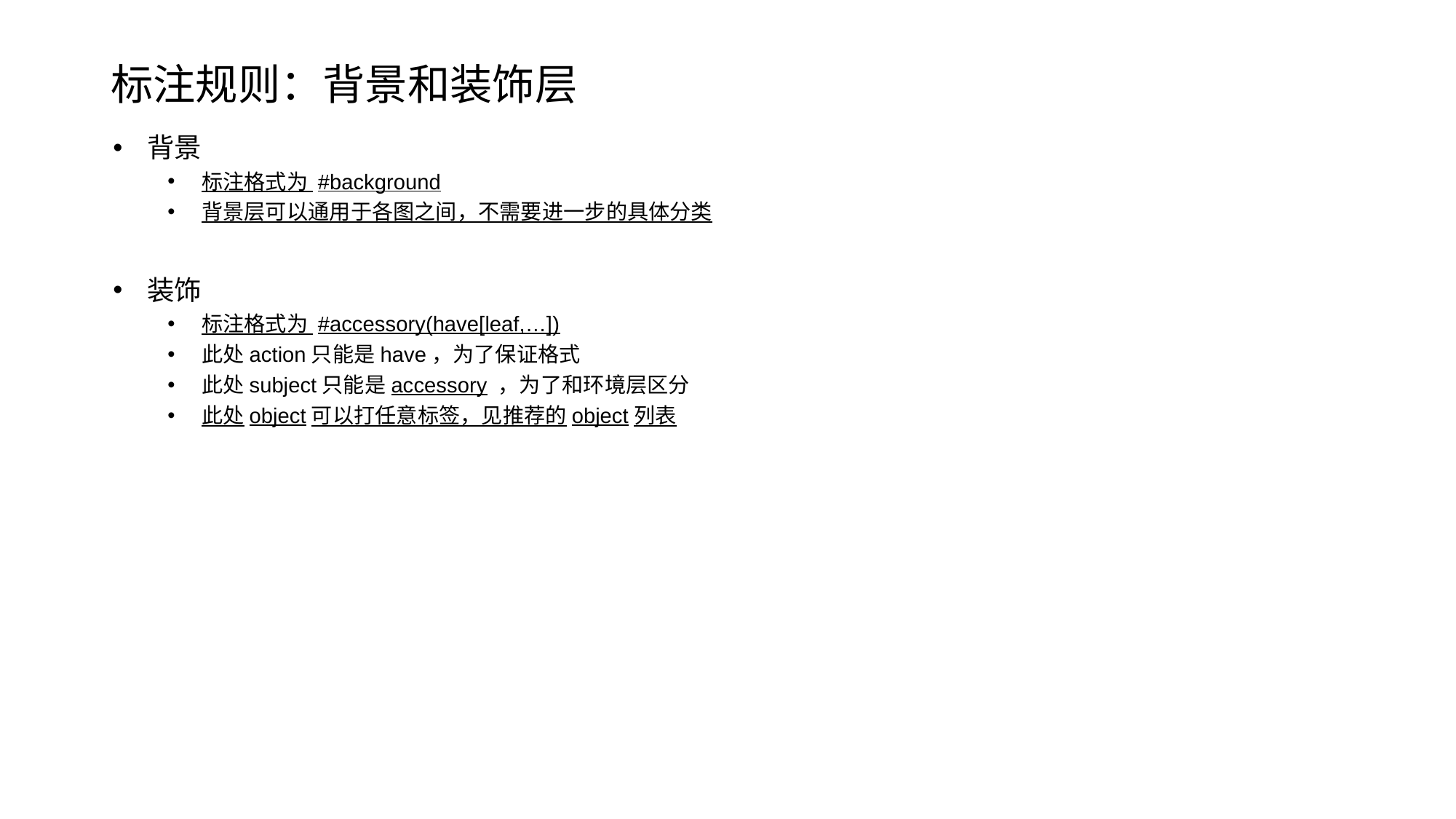

# 标注规则：背景和装饰层
背景
标注格式为 #background
背景层可以通用于各图之间，不需要进一步的具体分类

装饰
标注格式为 #accessory(have[leaf,…])
此处action只能是have，为了保证格式
此处subject只能是accessory ，为了和环境层区分
此处object可以打任意标签，见推荐的object列表